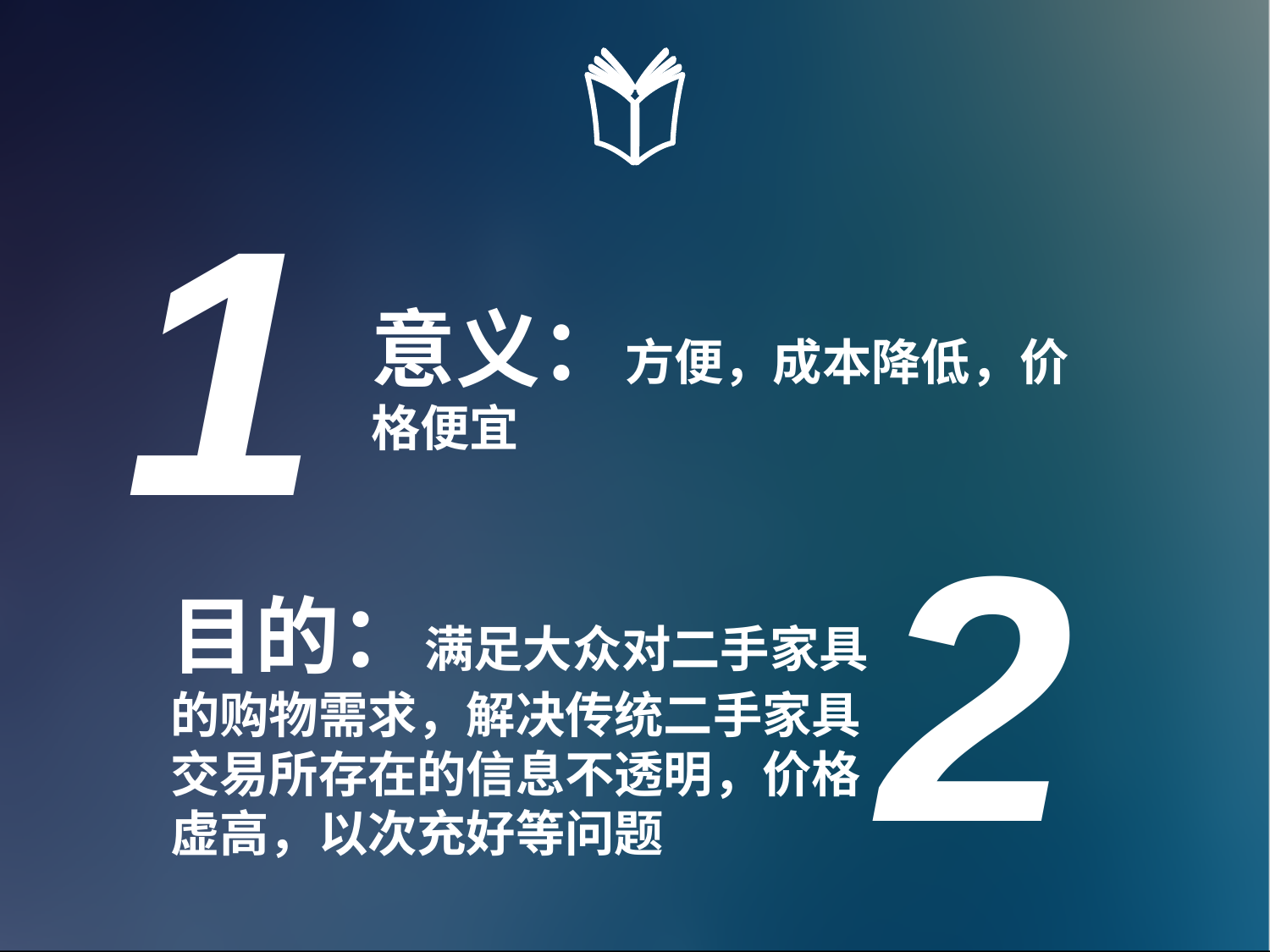

1
意义：方便，成本降低，价格便宜
2
目的：满足大众对二手家具的购物需求，解决传统二手家具交易所存在的信息不透明，价格虚高，以次充好等问题